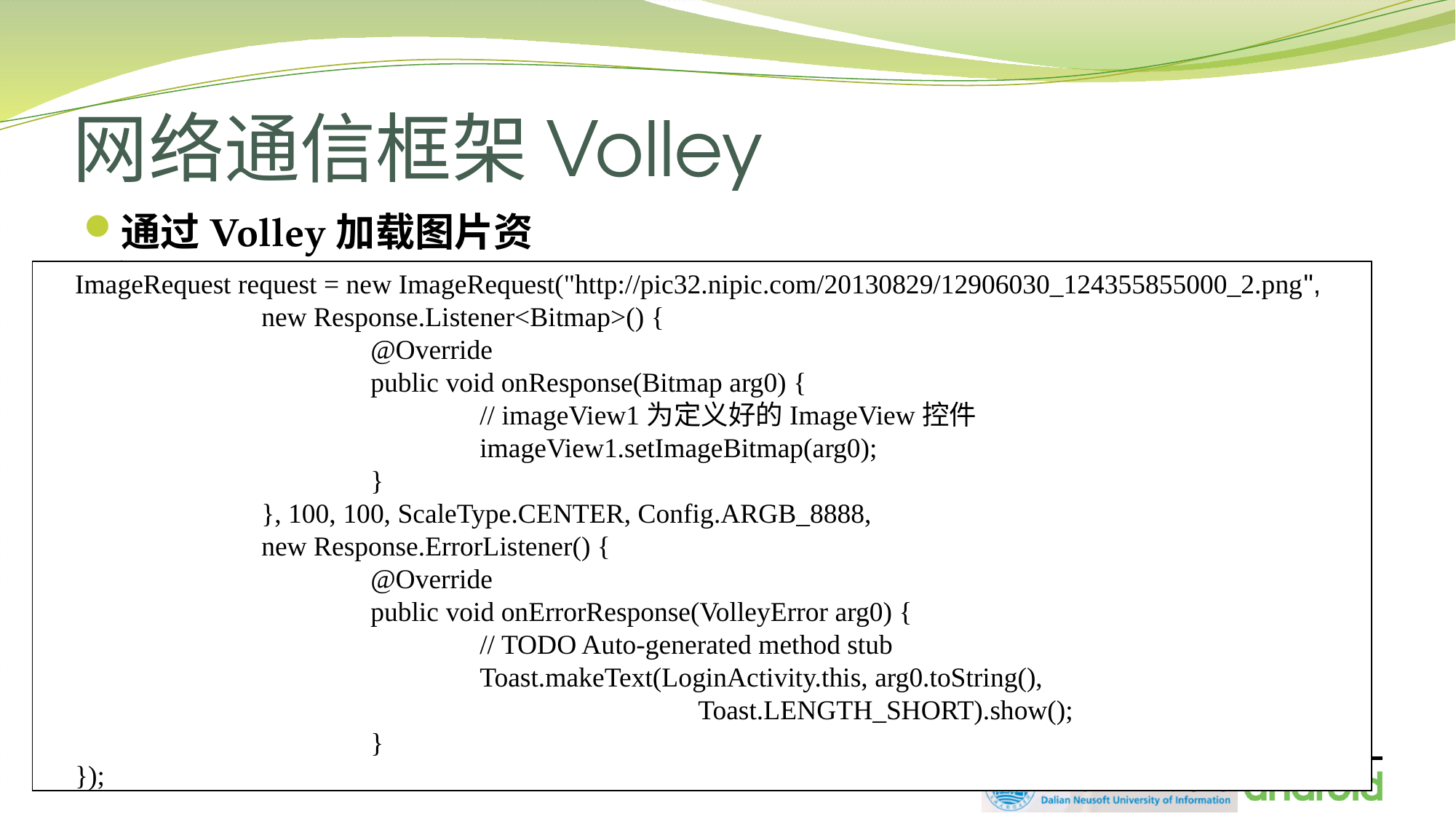

# 网络通信框架Volley
通过Volley加载图片资源

ImageRequest request = new ImageRequest("http://pic32.nipic.com/20130829/12906030_124355855000_2.png",
		new Response.Listener<Bitmap>() {
			@Override
			public void onResponse(Bitmap arg0) {
				// imageView1为定义好的ImageView控件
				imageView1.setImageBitmap(arg0);
			}
		}, 100, 100, ScaleType.CENTER, Config.ARGB_8888,
		new Response.ErrorListener() {
			@Override
			public void onErrorResponse(VolleyError arg0) {
				// TODO Auto-generated method stub
				Toast.makeText(LoginActivity.this, arg0.toString(),
						Toast.LENGTH_SHORT).show();
			}
});